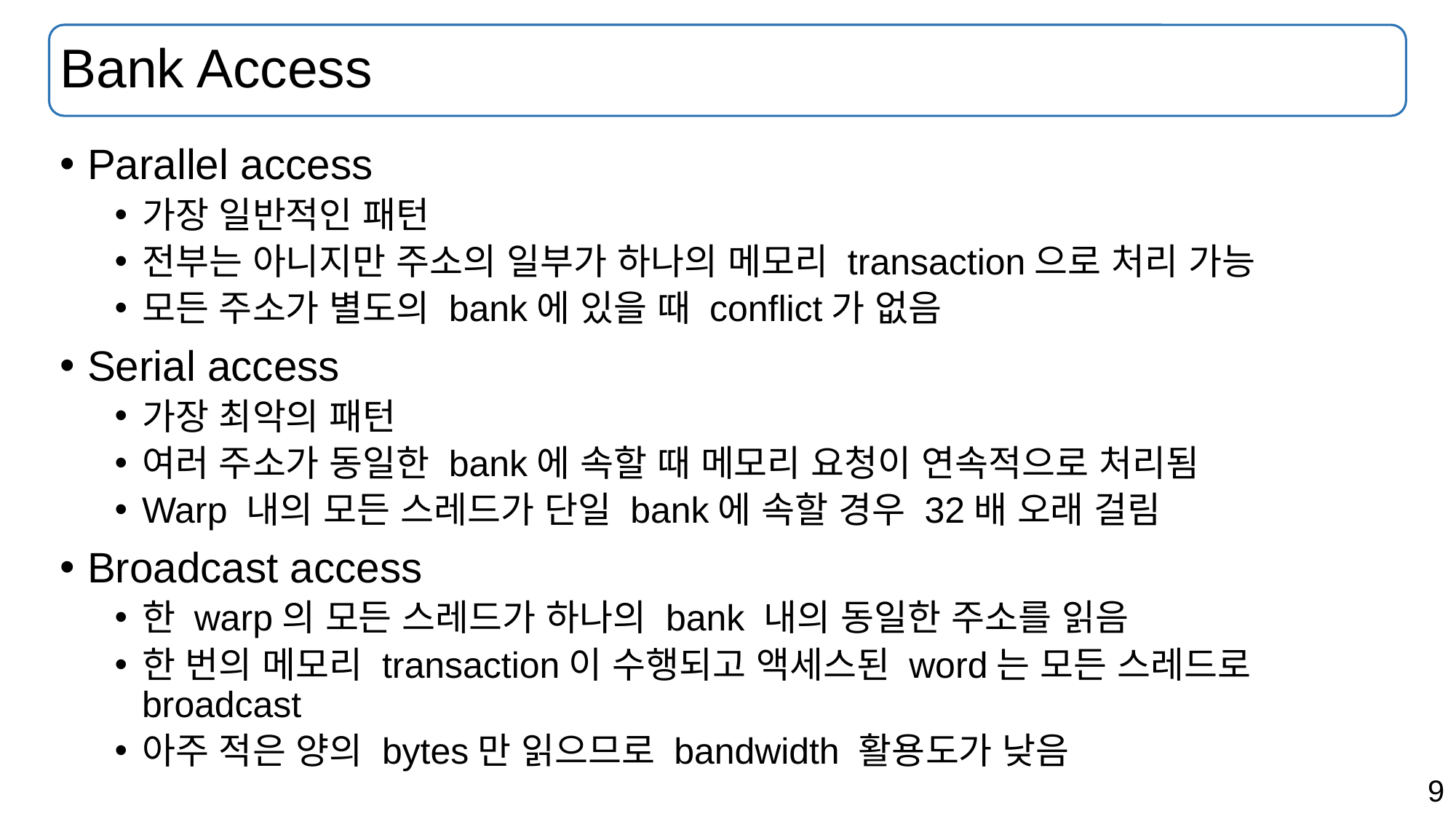

# Bank Access
Parallel access
가장 일반적인 패턴
전부는 아니지만 주소의 일부가 하나의 메모리 transaction으로 처리 가능
모든 주소가 별도의 bank에 있을 때 conflict가 없음
Serial access
가장 최악의 패턴
여러 주소가 동일한 bank에 속할 때 메모리 요청이 연속적으로 처리됨
Warp 내의 모든 스레드가 단일 bank에 속할 경우 32배 오래 걸림
Broadcast access
한 warp의 모든 스레드가 하나의 bank 내의 동일한 주소를 읽음
한 번의 메모리 transaction이 수행되고 액세스된 word는 모든 스레드로 broadcast
아주 적은 양의 bytes만 읽으므로 bandwidth 활용도가 낮음